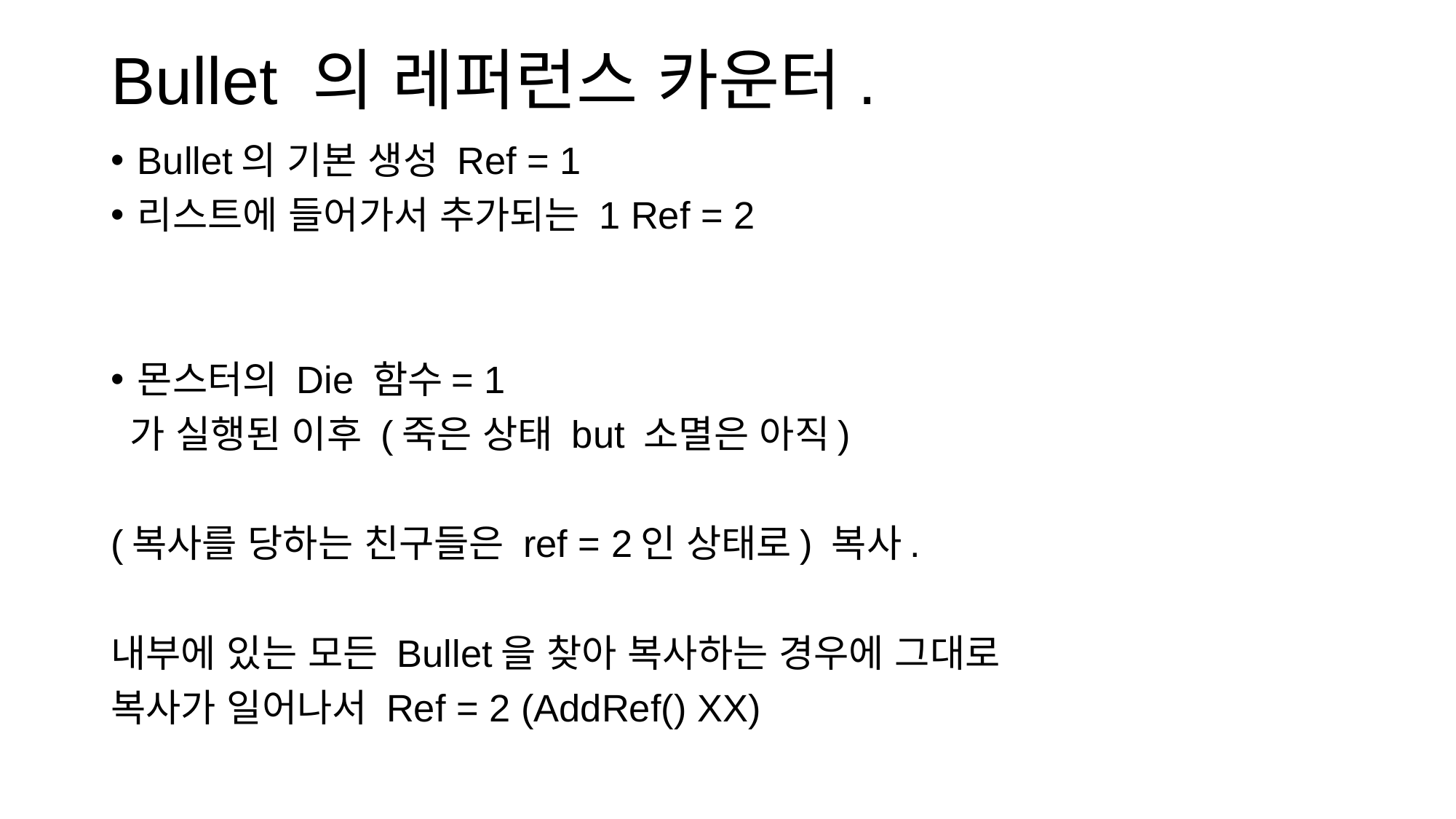

# Bullet 의 레퍼런스 카운터.
Bullet의 기본 생성 Ref = 1
리스트에 들어가서 추가되는 1 Ref = 2

몬스터의 Die 함수= 1
 가 실행된 이후 (죽은 상태 but 소멸은 아직)

(복사를 당하는 친구들은 ref = 2인 상태로) 복사.

내부에 있는 모든 Bullet을 찾아 복사하는 경우에 그대로
복사가 일어나서 Ref = 2 (AddRef() XX)